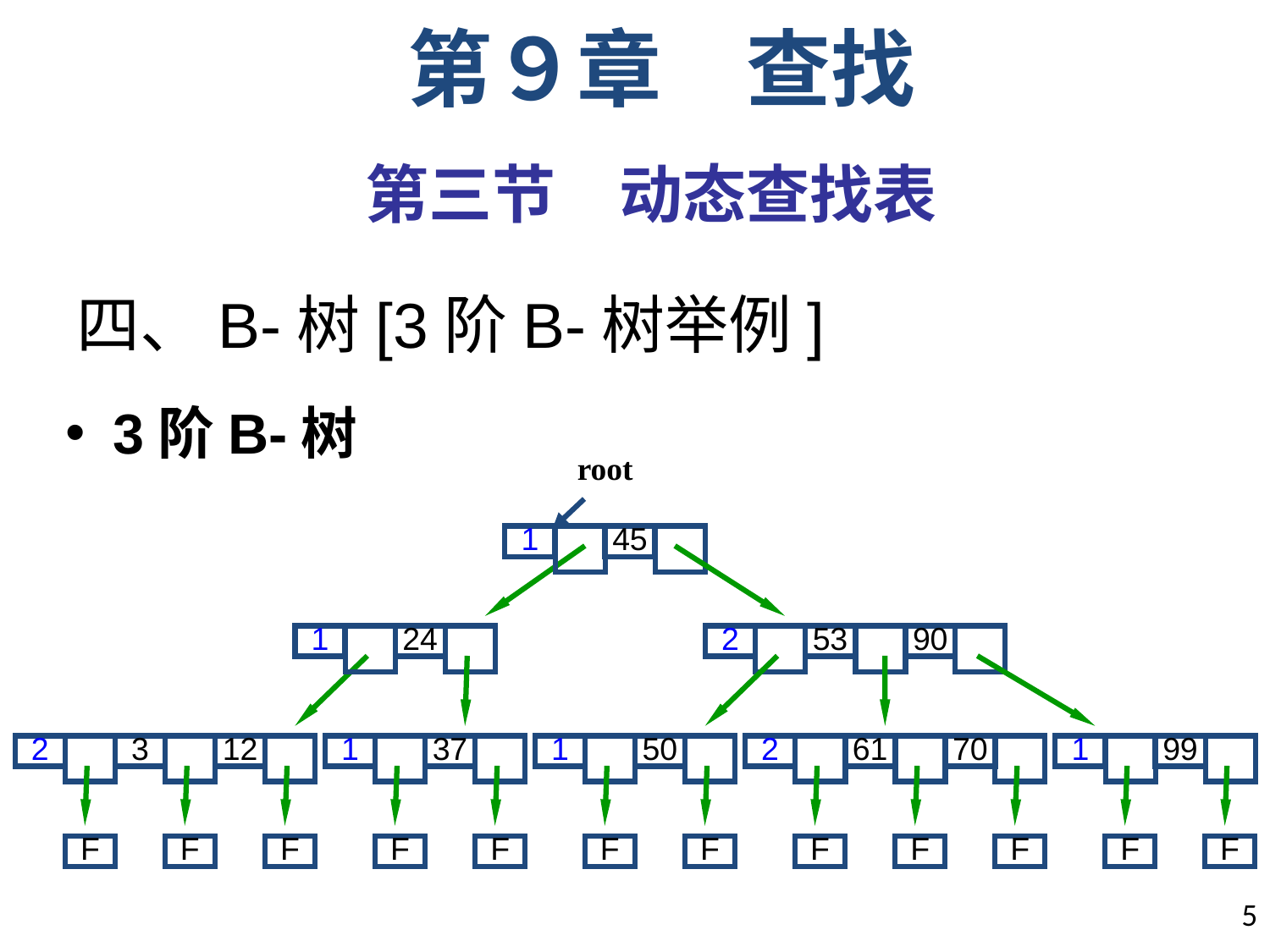

第９章　查找
第三节　动态查找表
# 四、B-树[3阶B-树举例]
3阶B-树
root

1

45

1

24

2

53

90

2

3

12

1

37

1

50

2

61

70

1

99

F
F
F
F
F
F
F
F
F
F
F
F
5